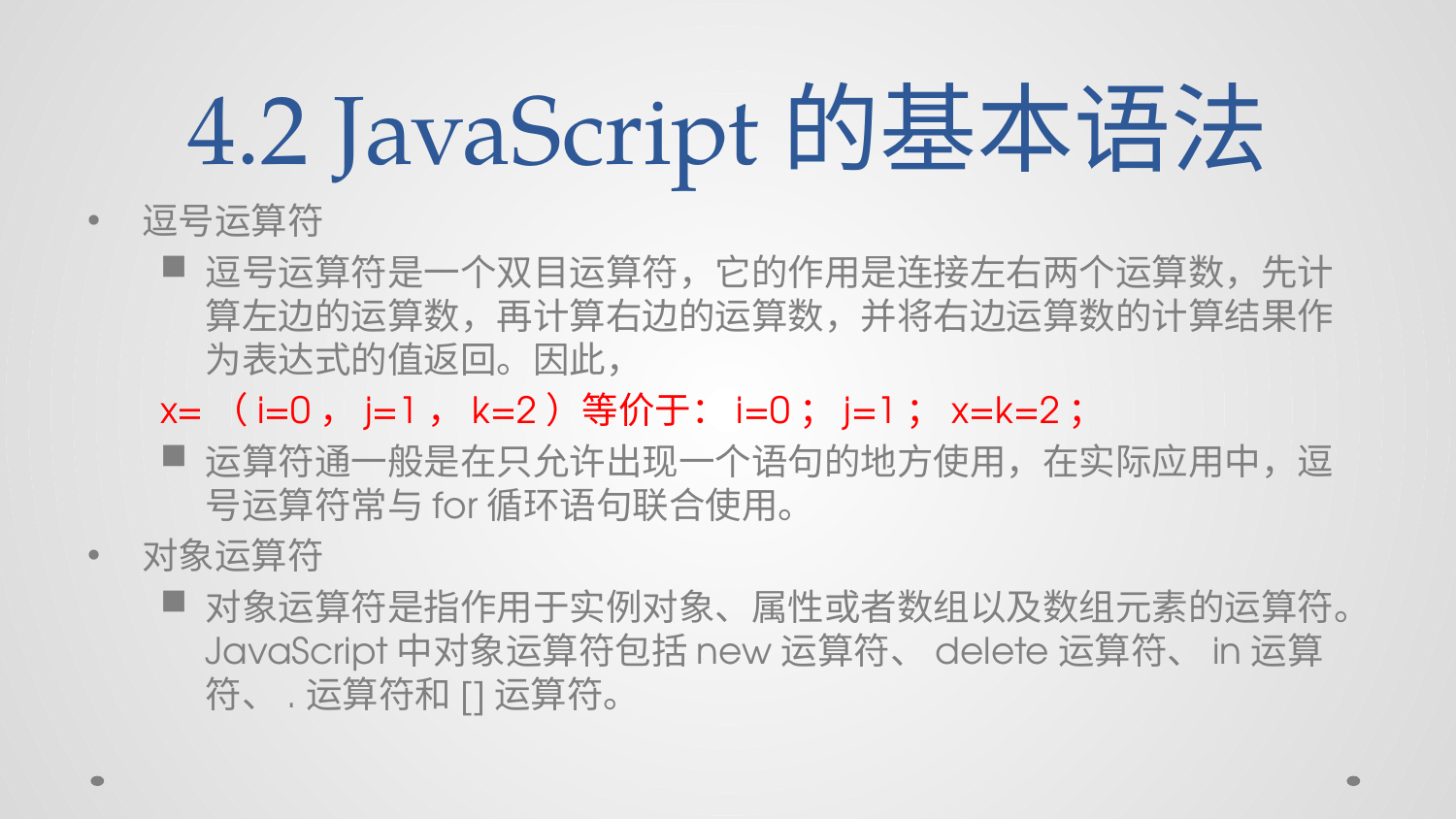

# 4.2 JavaScript的基本语法
逗号运算符
逗号运算符是一个双目运算符，它的作用是连接左右两个运算数，先计算左边的运算数，再计算右边的运算数，并将右边运算数的计算结果作为表达式的值返回。因此，
x=（i=0，j=1，k=2）等价于：i=0；j=1；x=k=2；
运算符通一般是在只允许出现一个语句的地方使用，在实际应用中，逗号运算符常与for循环语句联合使用。
对象运算符
对象运算符是指作用于实例对象、属性或者数组以及数组元素的运算符。JavaScript中对象运算符包括new运算符、delete运算符、in运算符、.运算符和[]运算符。